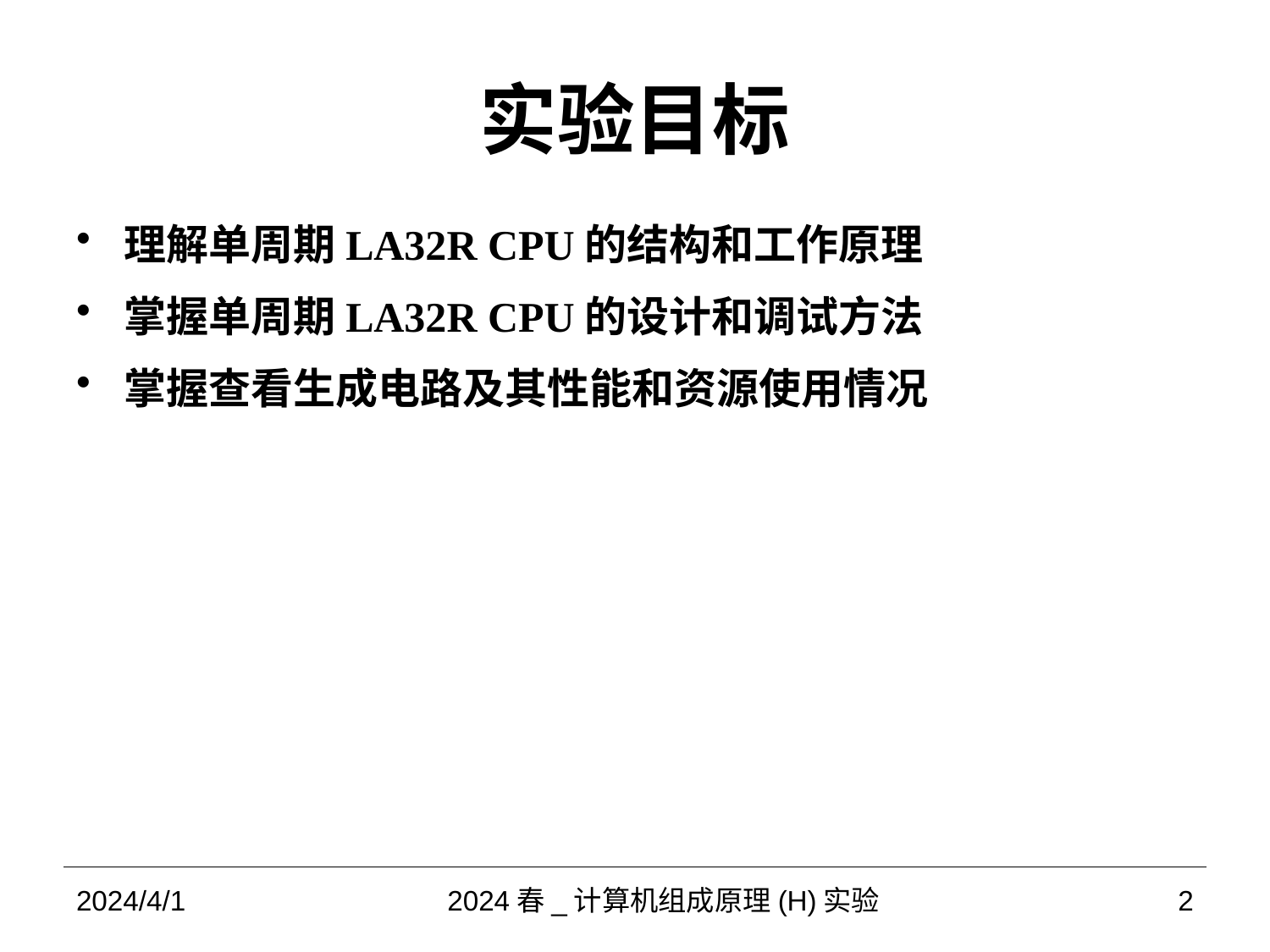

# 实验目标
理解单周期LA32R CPU的结构和工作原理
掌握单周期LA32R CPU的设计和调试方法
掌握查看生成电路及其性能和资源使用情况

2024/4/1
2024春_计算机组成原理(H)实验
2